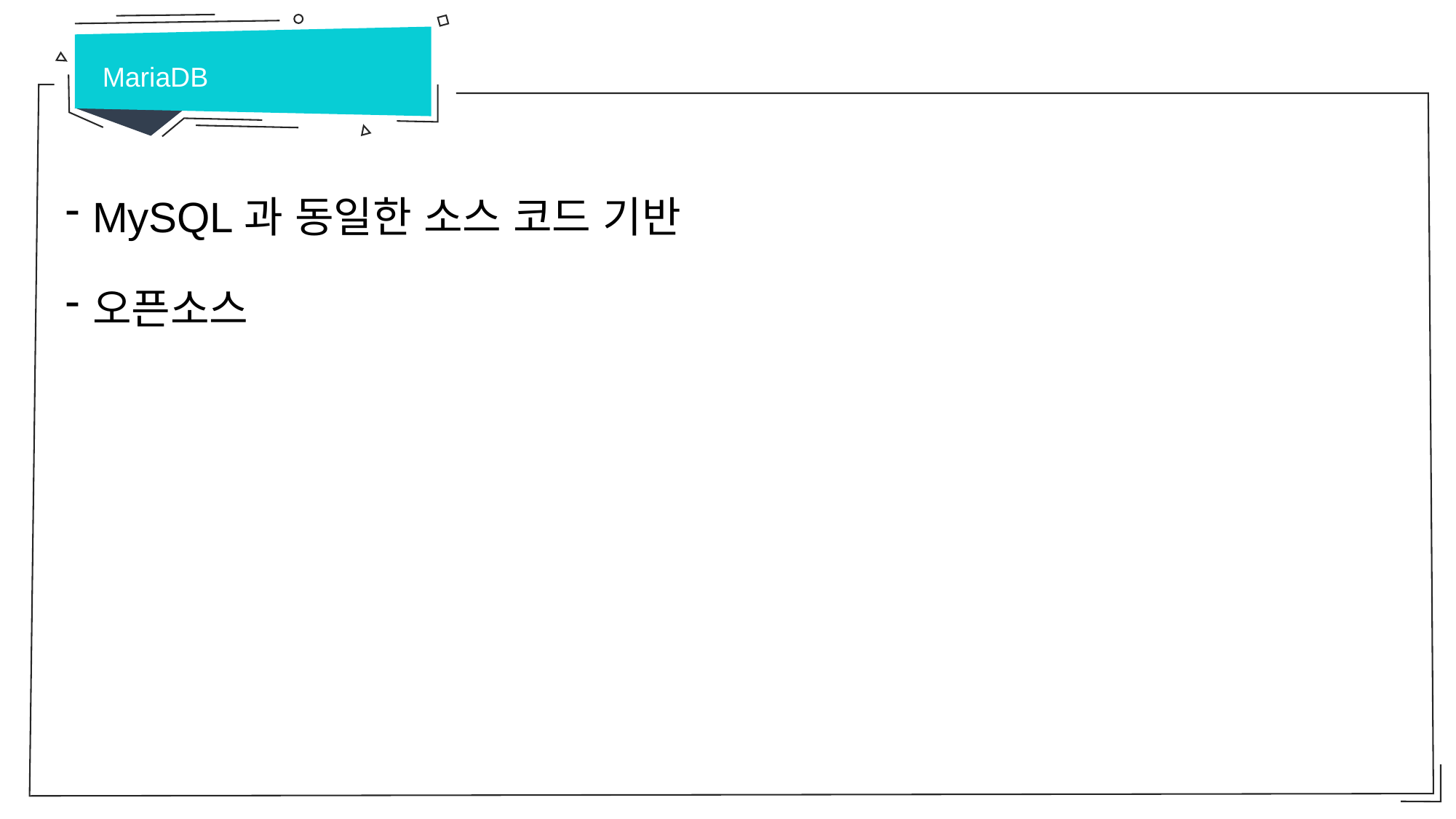

MariaDB
MySQL과 동일한 소스 코드 기반
오픈소스